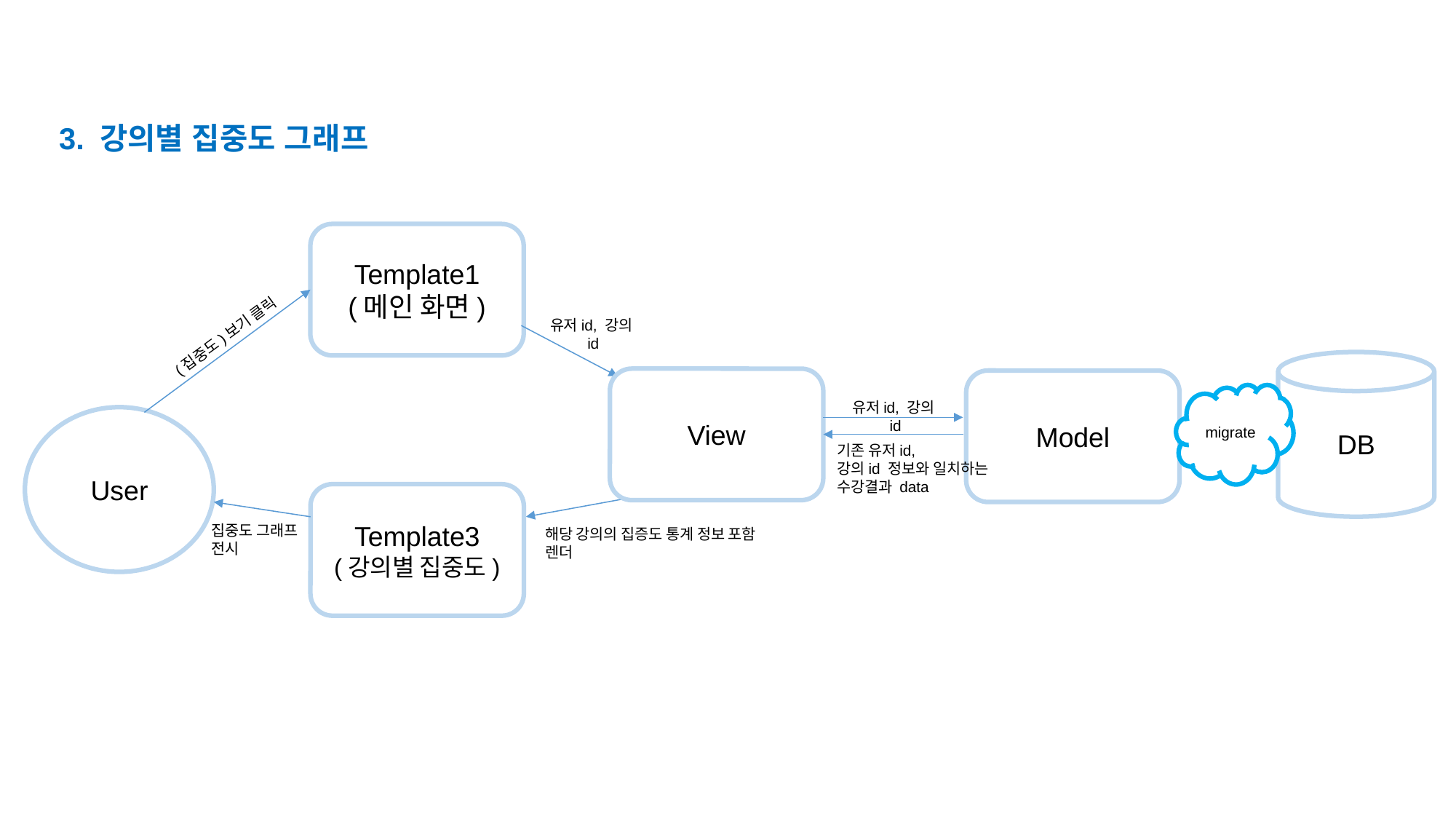

3. 강의별 집중도 그래프
Template1
(메인 화면)
유저id, 강의id
(집중도)보기 클릭
DB
View
Model
migrate
유저id, 강의id
User
기존 유저id,
강의id 정보와 일치하는
수강결과 data
Template3
(강의별 집중도)
집중도 그래프 전시
해당 강의의 집증도 통계 정보 포함 렌더